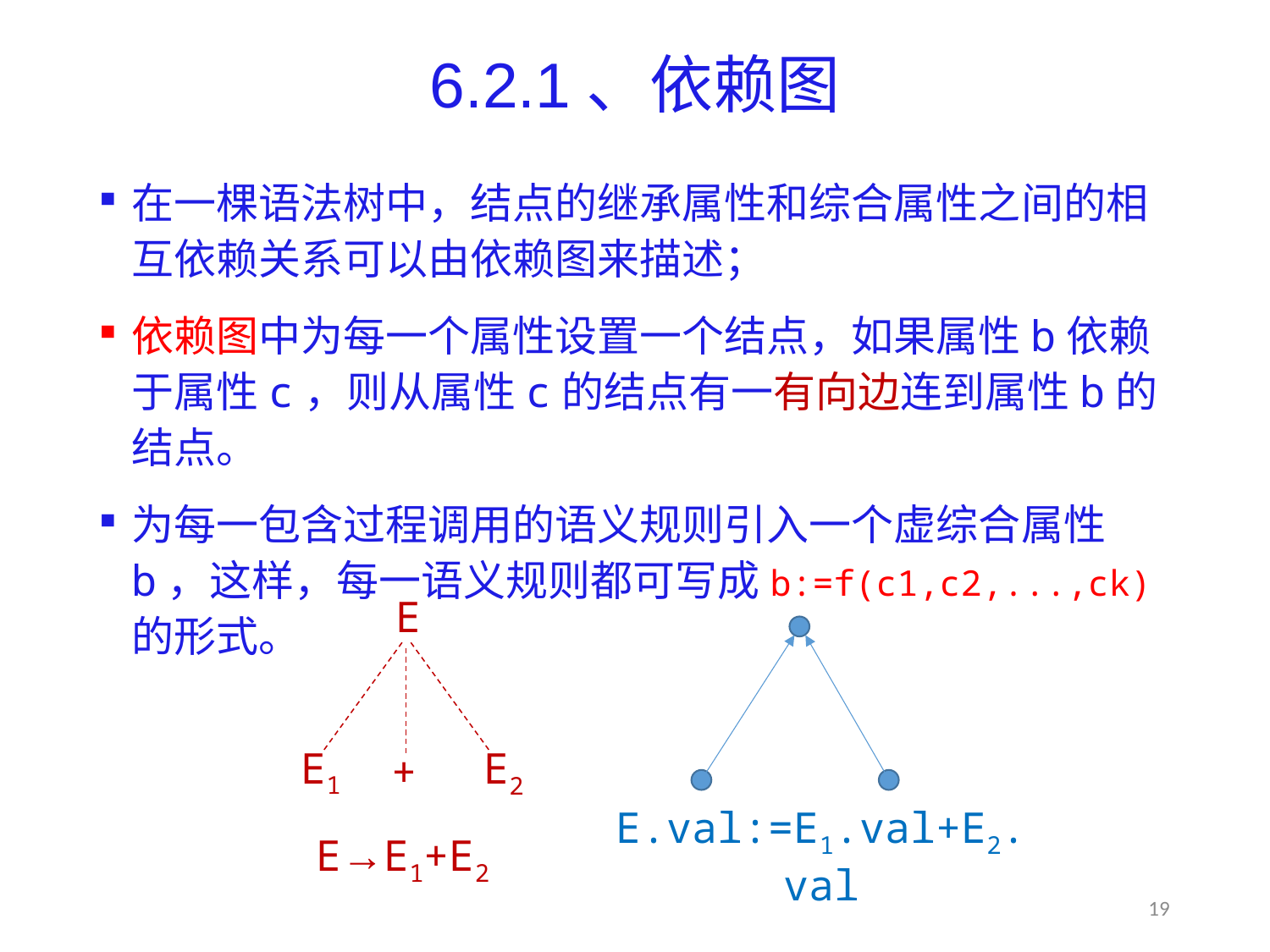

# 6.2.1、依赖图
在一棵语法树中，结点的继承属性和综合属性之间的相互依赖关系可以由依赖图来描述；
依赖图中为每一个属性设置一个结点，如果属性b依赖于属性c，则从属性c的结点有一有向边连到属性b的结点。
为每一包含过程调用的语义规则引入一个虚综合属性b，这样，每一语义规则都可写成b:=f(c1,c2,...,ck)的形式。
E
E1
E2
+
E→E1+E2

E.val:=E1.val+E2.val
19